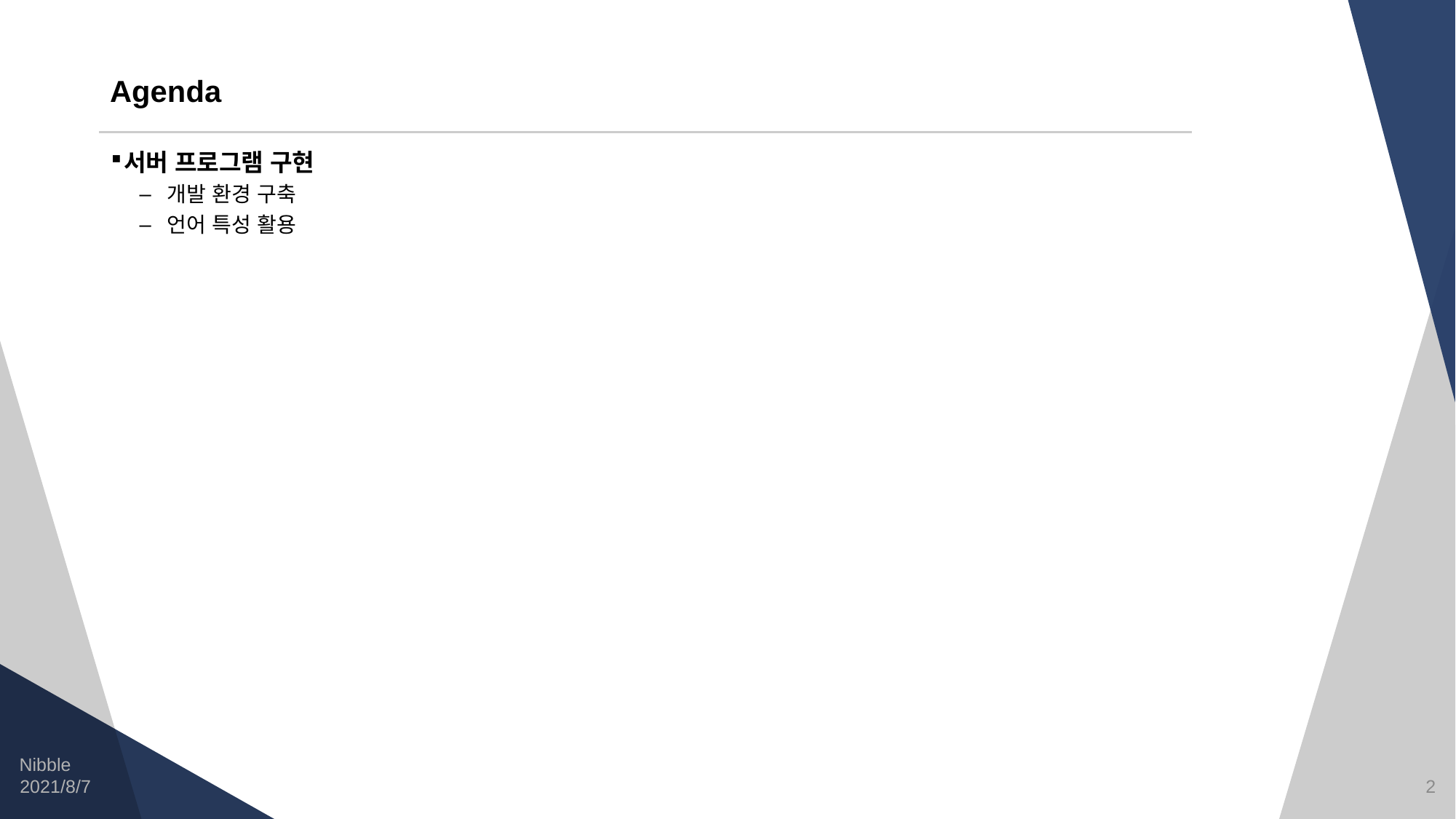

# Agenda

서버 프로그램 구현
개발 환경 구축
언어 특성 활용
Nibble
2021/8/7
2